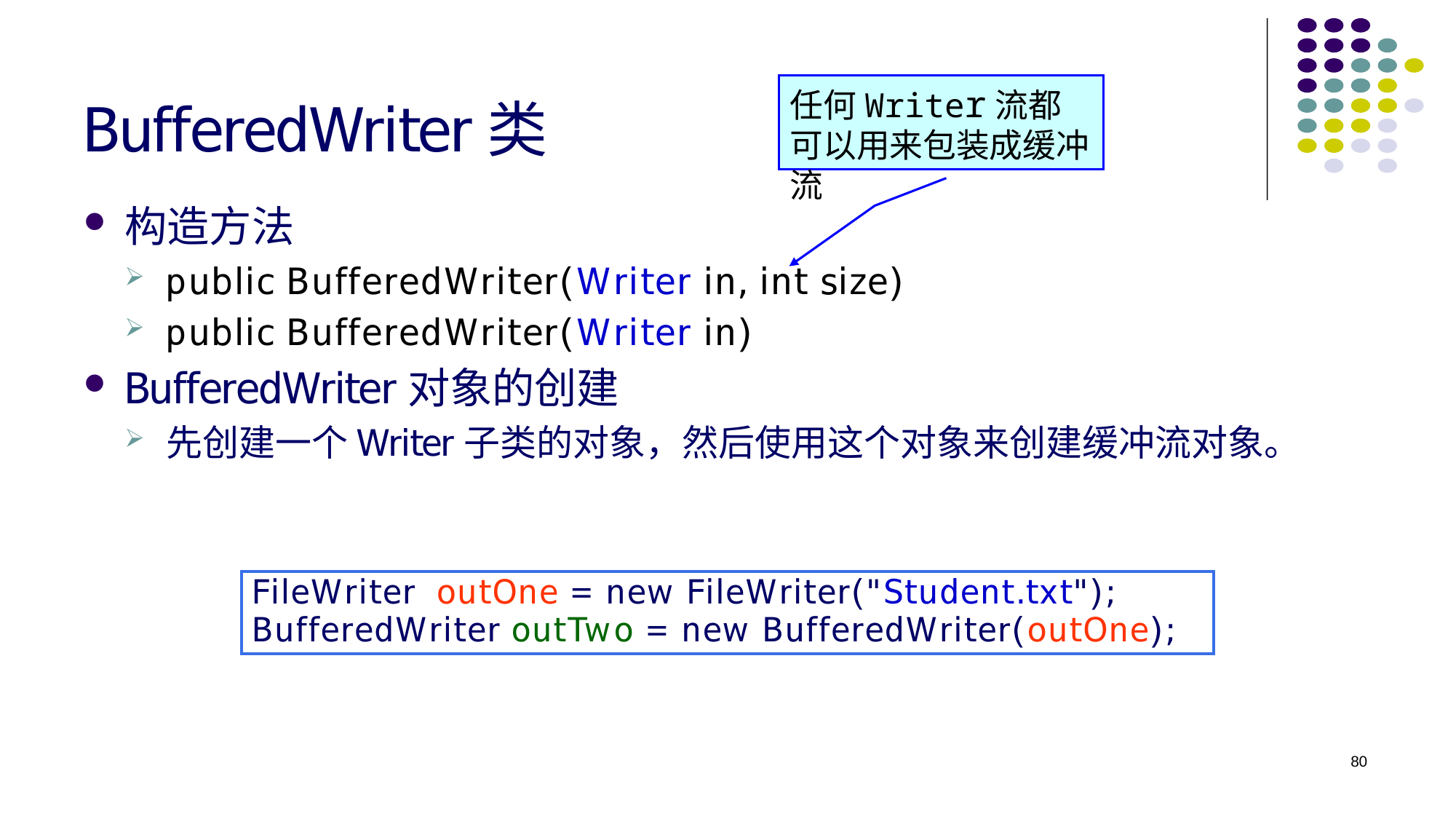

# BufferedWriter类
任何Writer流都可以用来包装成缓冲流
构造方法
public BufferedWriter(Writer in, int size)
public BufferedWriter(Writer in)
BufferedWriter对象的创建
先创建一个Writer子类的对象，然后使用这个对象来创建缓冲流对象。
FileWriter  outOne = new FileWriter("Student.txt");
BufferedWriter outTwo = new BufferedWriter(outOne);
80